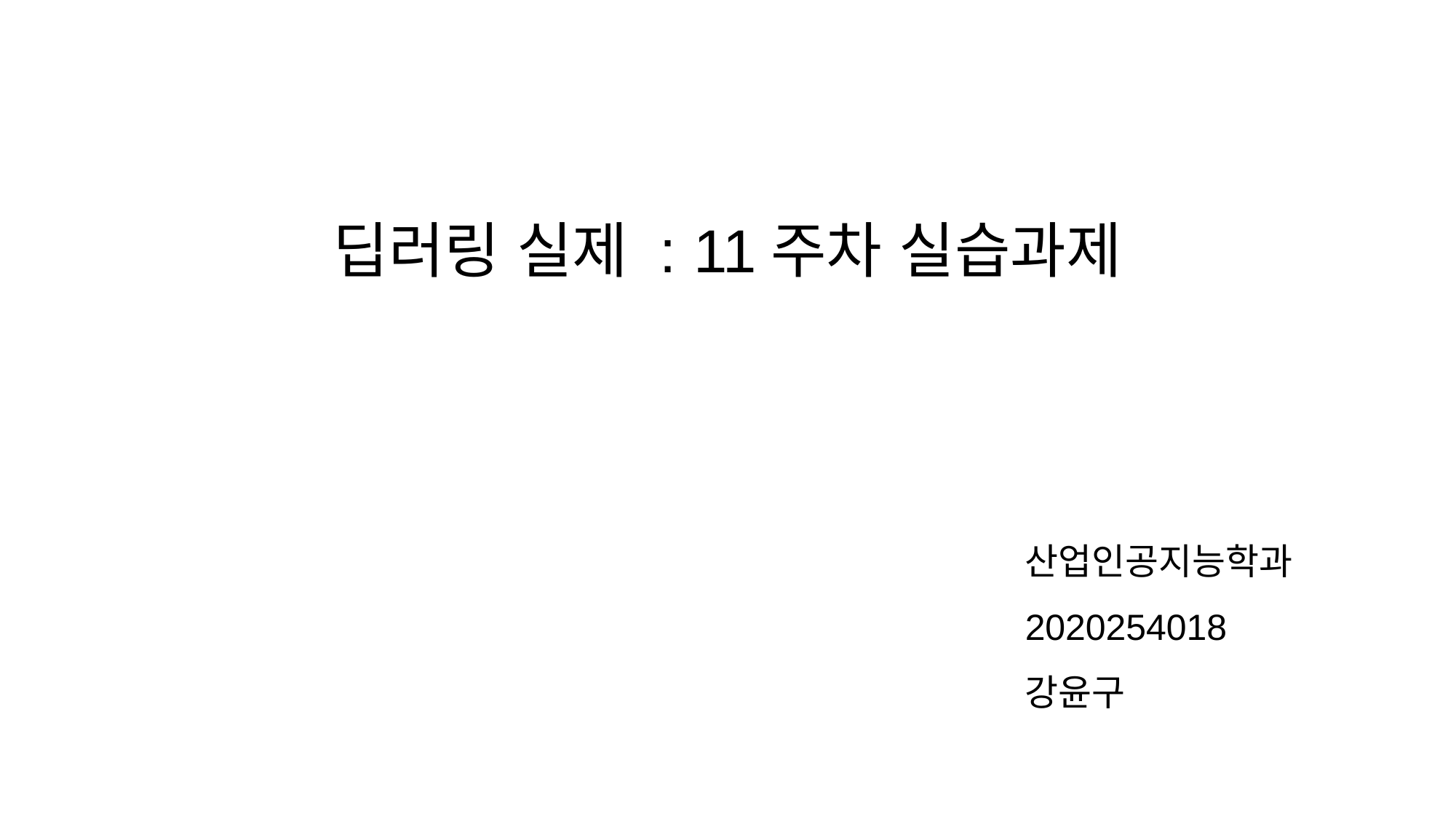

딥러링 실제 : 11주차 실습과제
산업인공지능학과
2020254018
강윤구